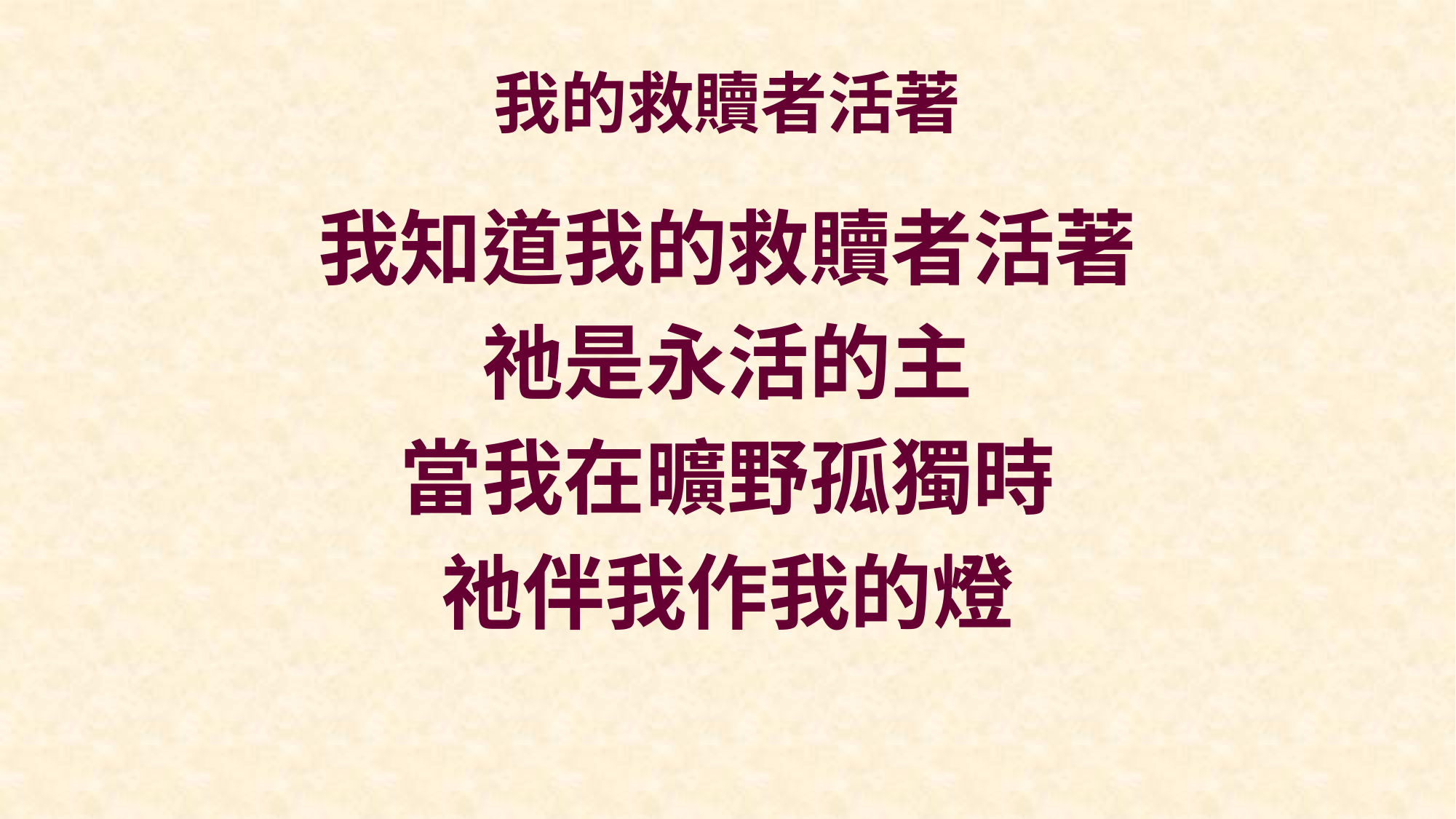

# 我的救贖者活著
我知道我的救贖者活著
祂是永活的主
當我在曠野孤獨時
祂伴我作我的燈